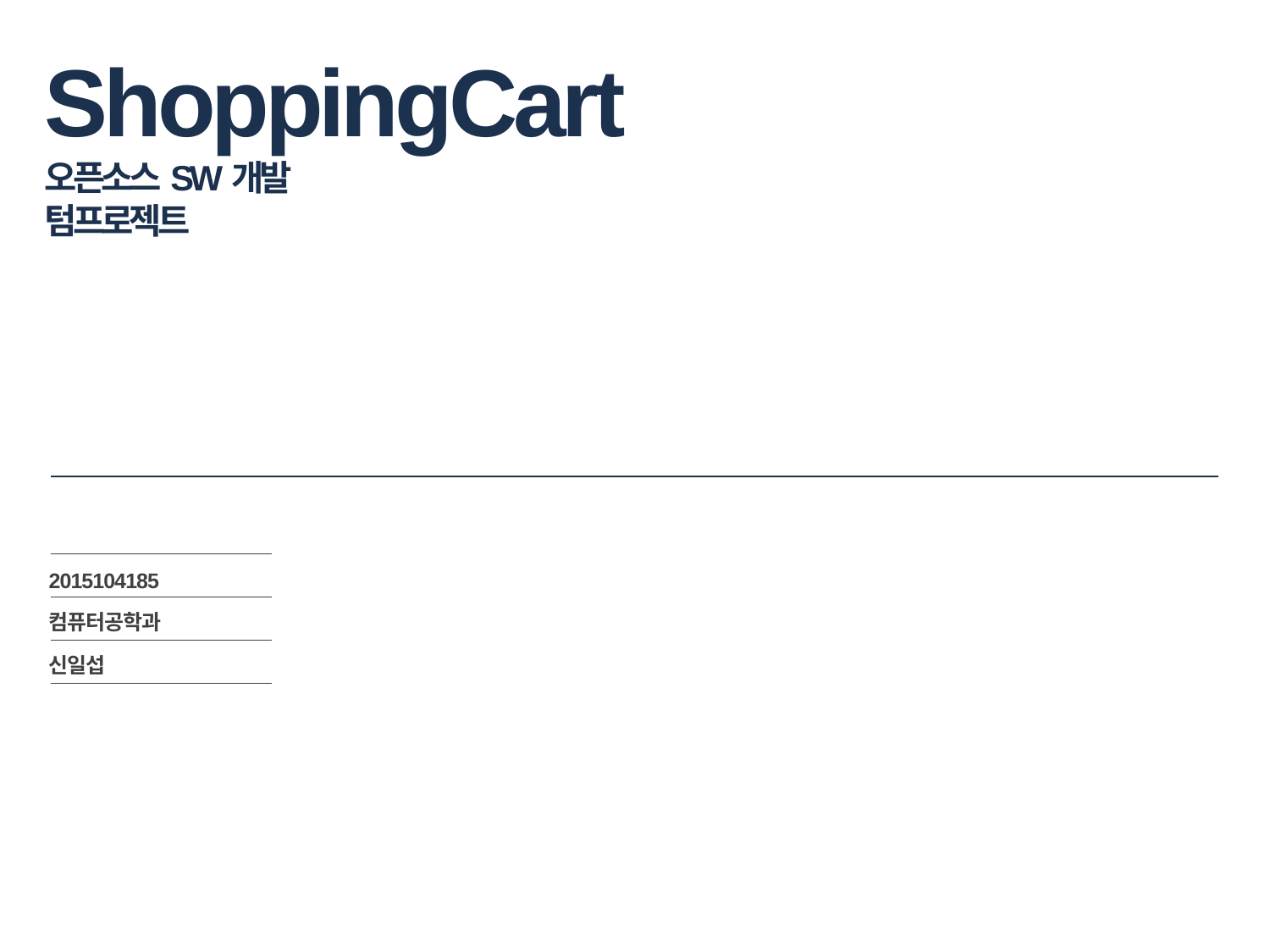

# ShoppingCart 오픈소스SW개발 텀프로젝트
2015104185
컴퓨터공학과
신일섭